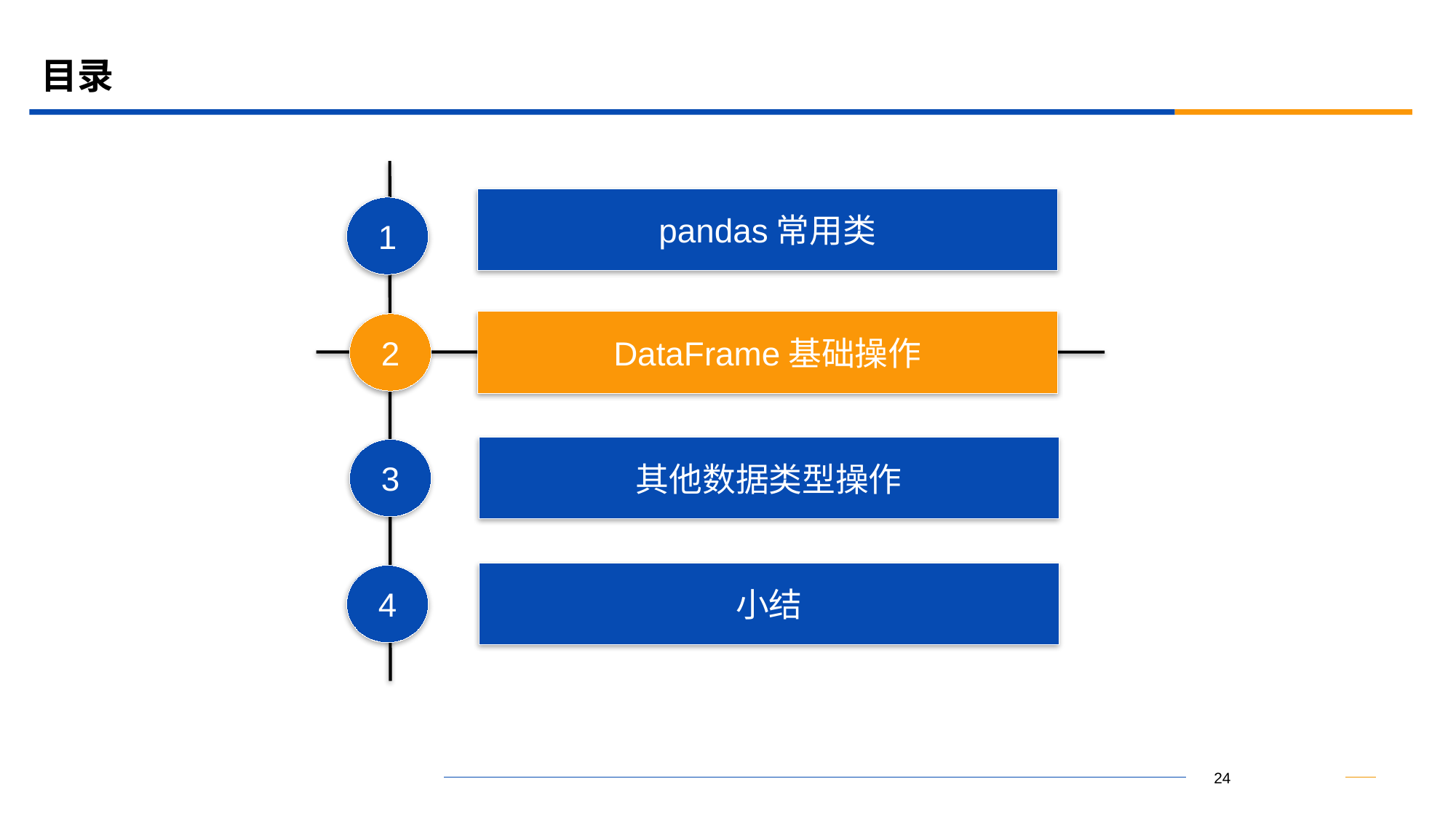

# 目录
pandas常用类
1
DataFrame基础操作
2

其他数据类型操作
3
小结
4